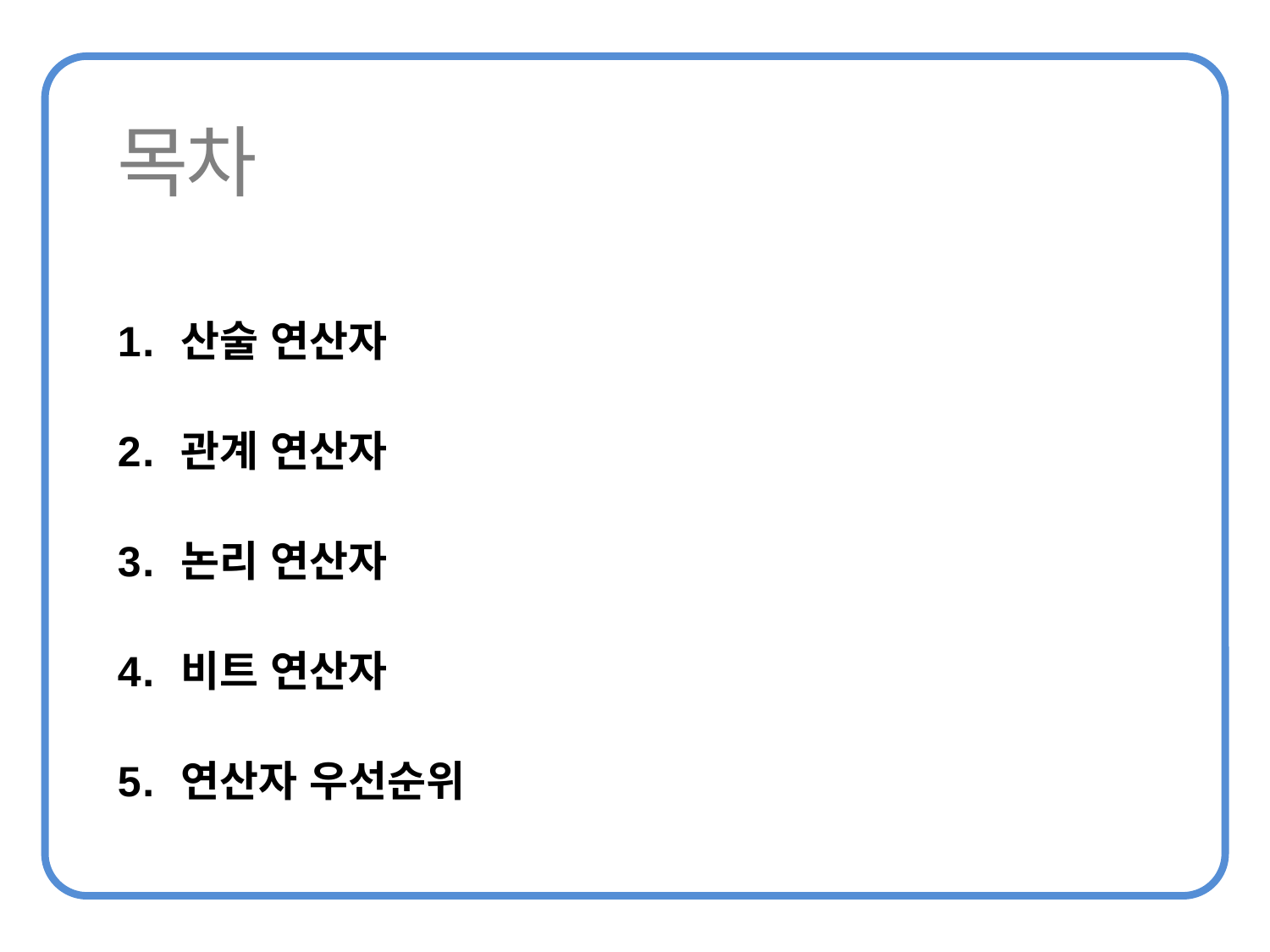

산술 연산자
관계 연산자
논리 연산자
비트 연산자
연산자 우선순위